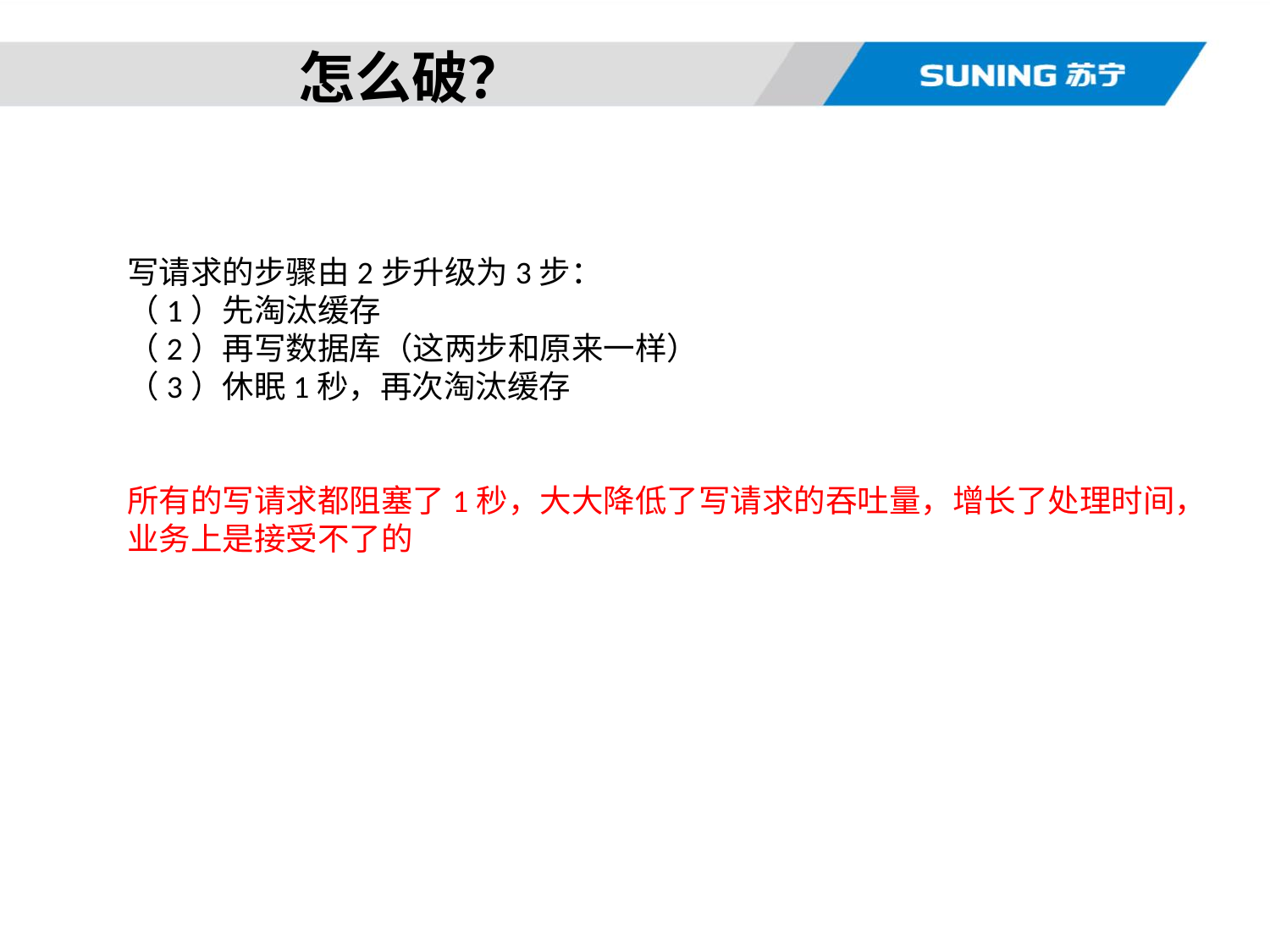

# 怎么破？

写请求的步骤由2步升级为3步：
（1）先淘汰缓存
（2）再写数据库（这两步和原来一样）
（3）休眠1秒，再次淘汰缓存

所有的写请求都阻塞了1秒，大大降低了写请求的吞吐量，增长了处理时间，业务上是接受不了的